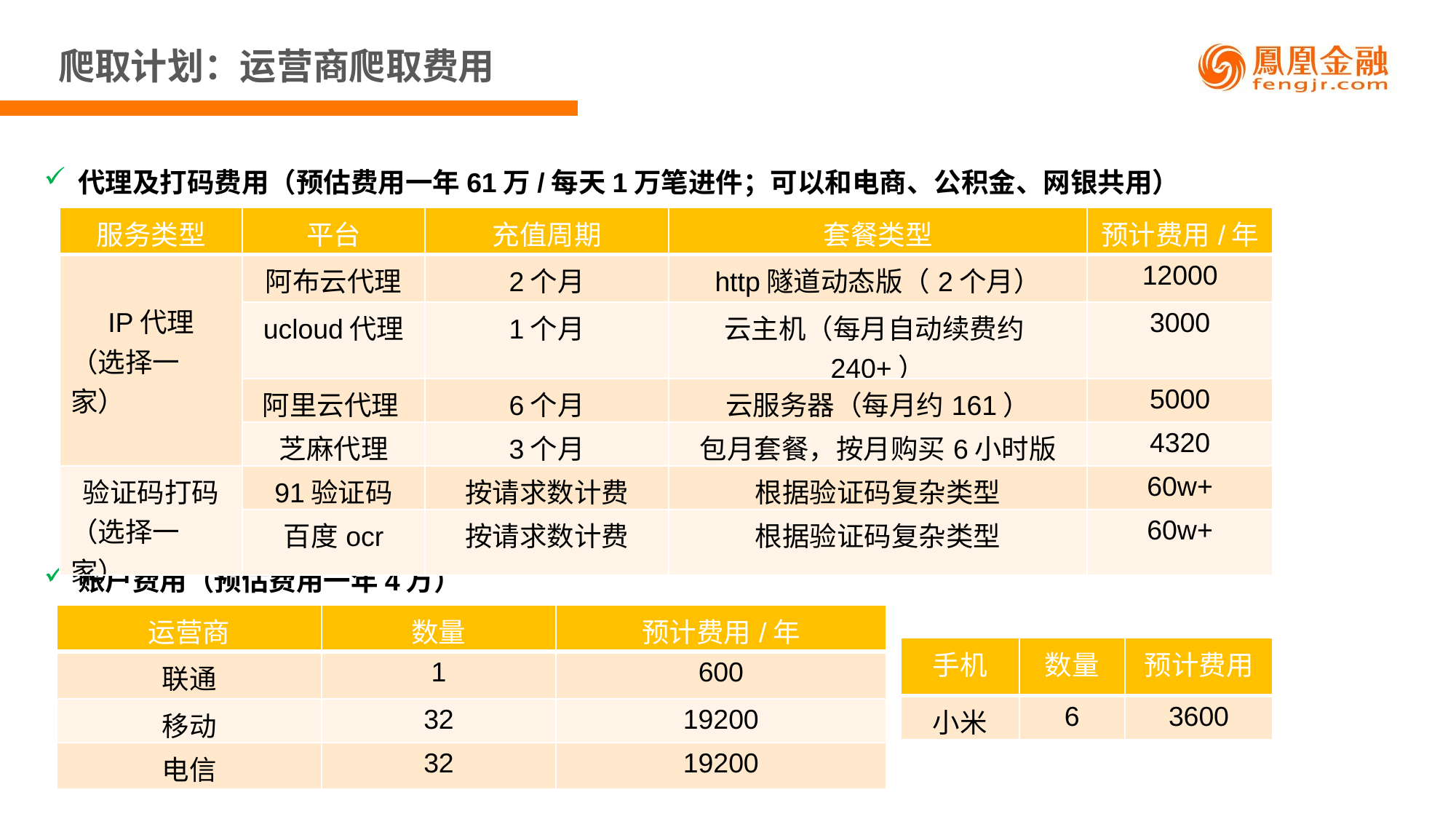

爬取计划：运营商爬取费用
代理及打码费用（预估费用一年61万/每天1万笔进件；可以和电商、公积金、网银共用）
| 服务类型 | 平台 | 充值周期 | 套餐类型 | 预计费用/年 |
| --- | --- | --- | --- | --- |
| IP代理 （选择一家） | 阿布云代理 | 2个月 | http隧道动态版（2个月） | 12000 |
|  | ucloud代理 | 1个月 | 云主机（每月自动续费约240+） | 3000 |
|  | 阿里云代理 | 6个月 | 云服务器（每月约161） | 5000 |
|  | 芝麻代理 | 3个月 | 包月套餐，按月购买6小时版 | 4320 |
| 验证码打码 （选择一家） | 91验证码 | 按请求数计费 | 根据验证码复杂类型 | 60w+ |
|  | 百度ocr | 按请求数计费 | 根据验证码复杂类型 | 60w+ |
账户费用（预估费用一年4万）
| 运营商 | 数量 | 预计费用/年 |
| --- | --- | --- |
| 联通 | 1 | 600 |
| 移动 | 32 | 19200 |
| 电信 | 32 | 19200 |
| 手机 | 数量 | 预计费用 |
| --- | --- | --- |
| 小米 | 6 | 3600 |